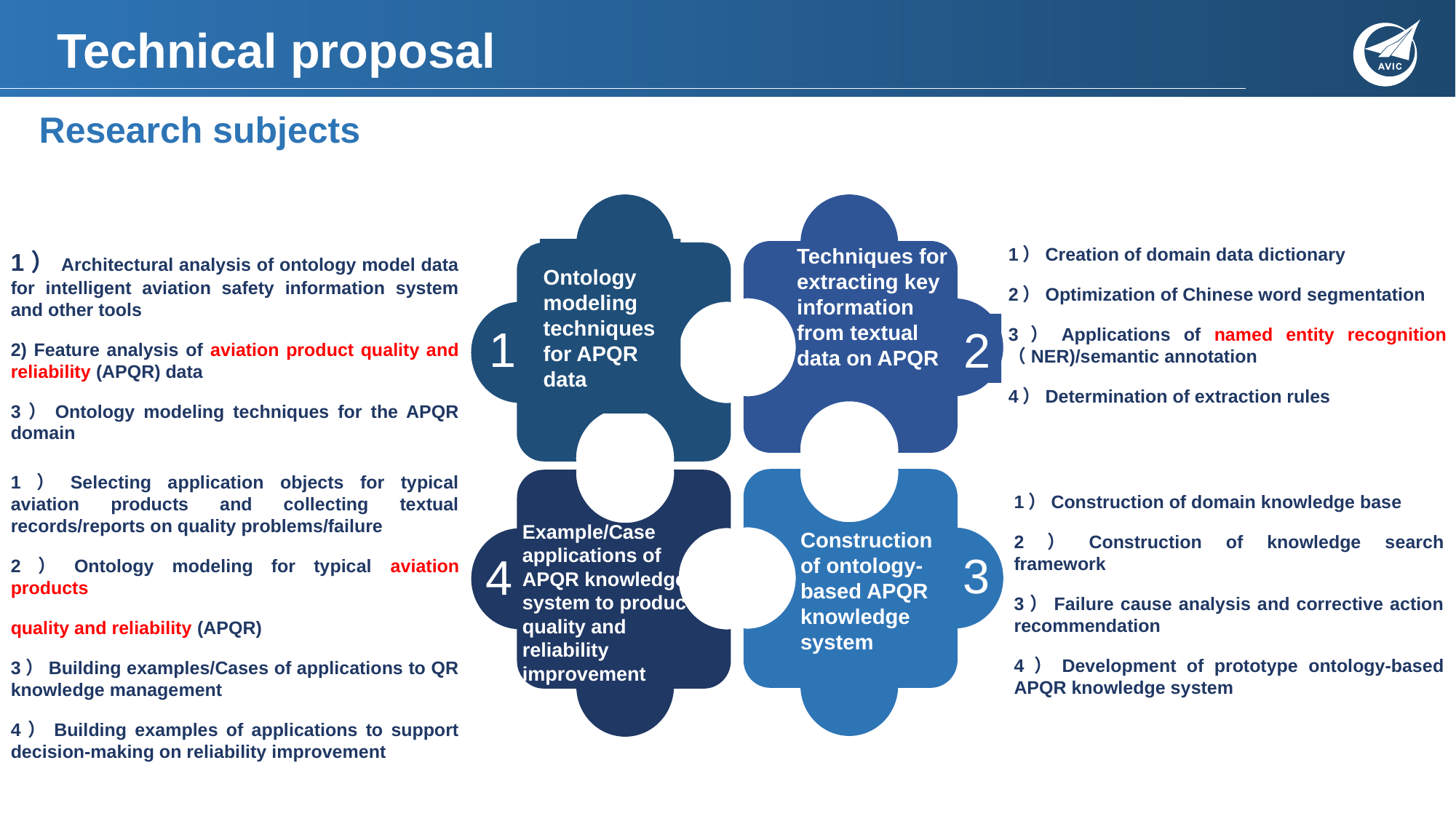

# Technical proposal
Research subjects

2

航空产品质量可靠性数据本体建模技术研究
Techniques for extracting key information from textual data on APQR
1）Creation of domain data dictionary
2）Optimization of Chinese word segmentation
3）Applications of named entity recognition （NER)/semantic annotation
4）Determination of extraction rules
1）Architectural analysis of ontology model data for intelligent aviation safety information system and other tools
2) Feature analysis of aviation product quality and reliability (APQR) data
3）Ontology modeling techniques for the APQR domain
Ontology modeling techniques for APQR data
1
1）Selecting application objects for typical aviation products and collecting textual records/reports on quality problems/failure
2）Ontology modeling for typical aviation products
quality and reliability (APQR)
3）Building examples/Cases of applications to QR knowledge management
4）Building examples of applications to support decision-making on reliability improvement

1）Construction of domain knowledge base
2）Construction of knowledge search framework
3）Failure cause analysis and corrective action recommendation
4）Development of prototype ontology-based APQR knowledge system
Example/Case applications of APQR knowledge system to product quality and reliability improvement
Construction of ontology-based APQR knowledge system
3
4